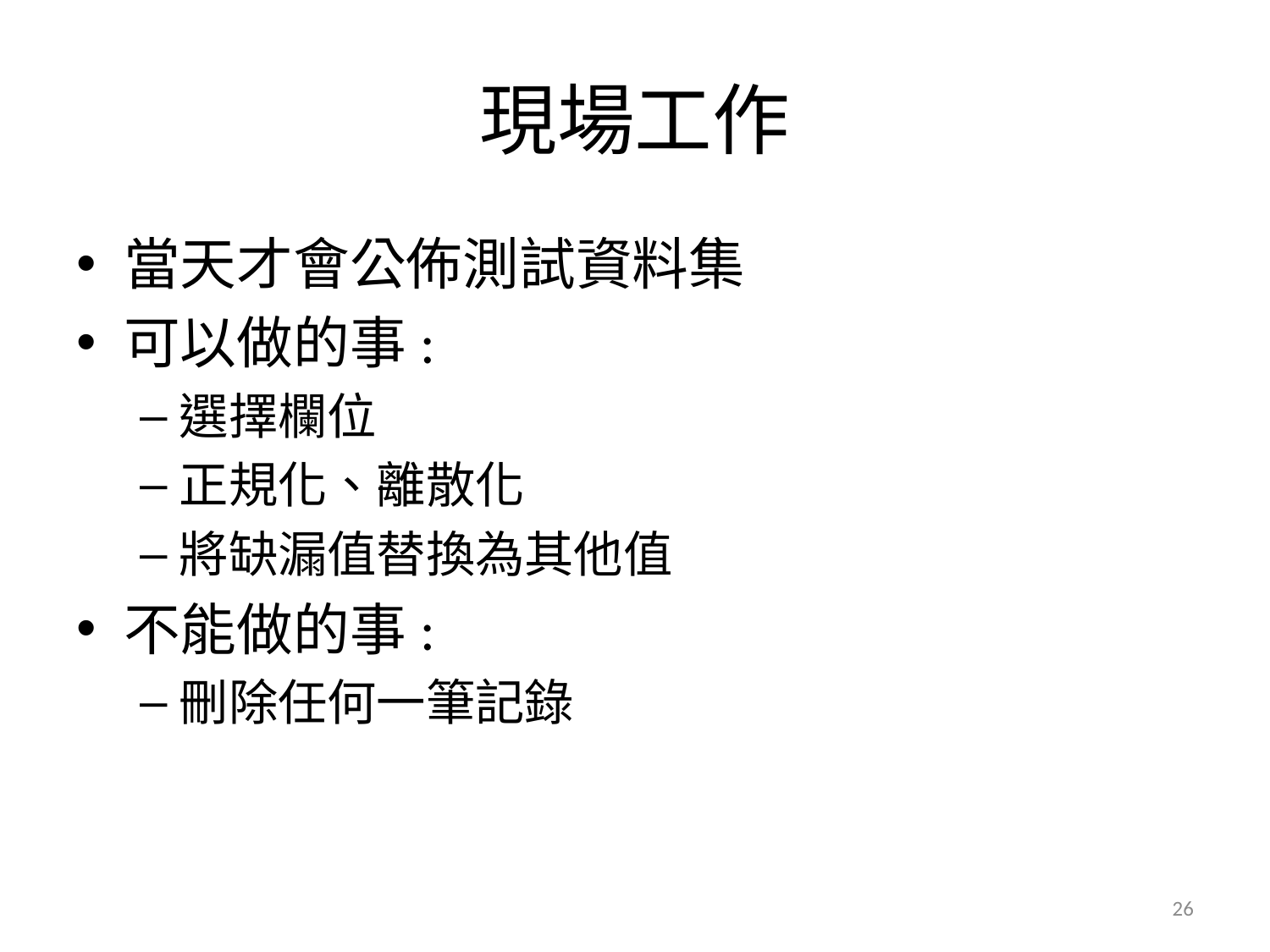

# 現場工作
當天才會公佈測試資料集
可以做的事:
選擇欄位
正規化、離散化
將缺漏值替換為其他值
不能做的事:
刪除任何一筆記錄
26